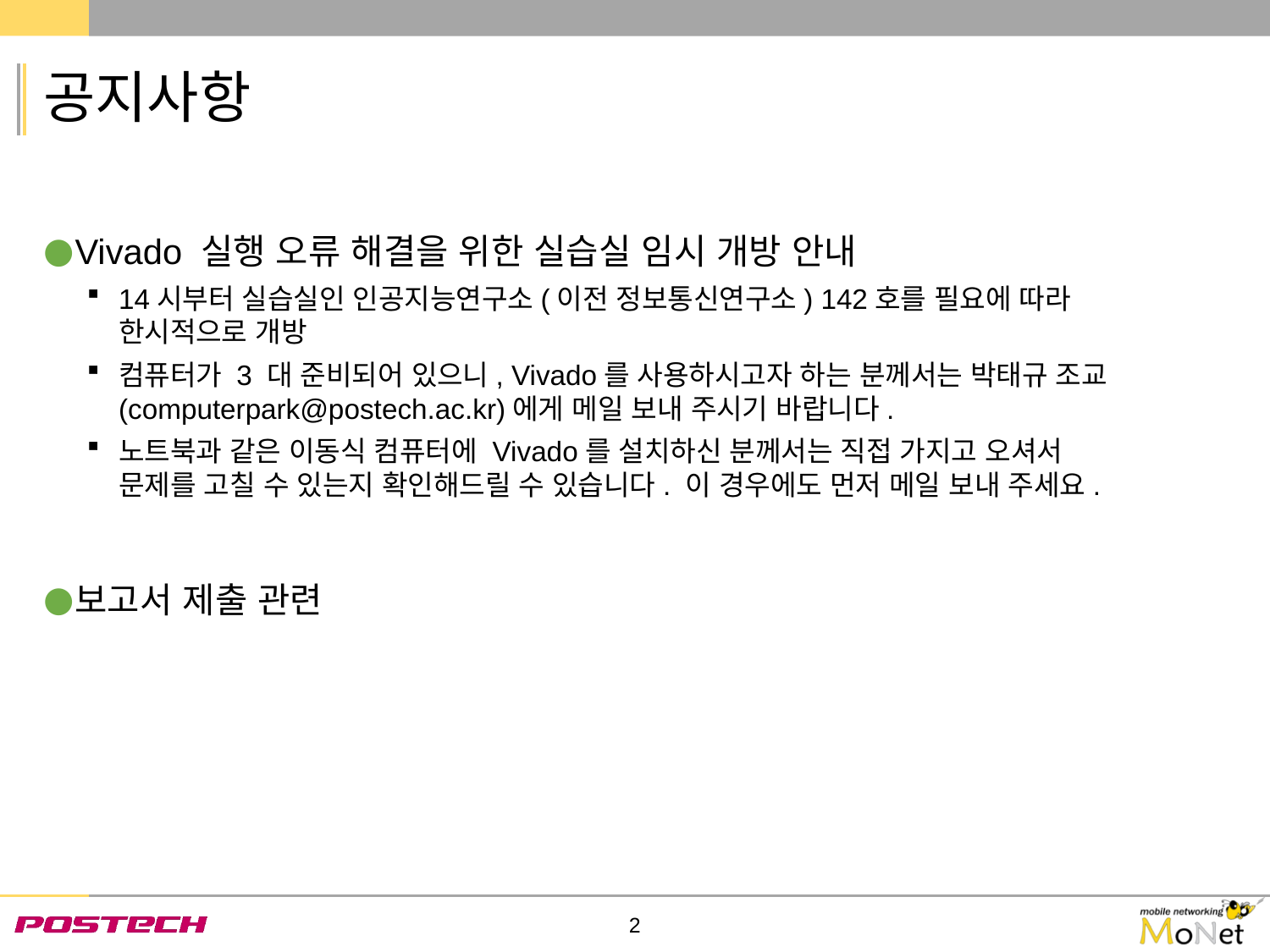

# 공지사항

Vivado 실행 오류 해결을 위한 실습실 임시 개방 안내
14시부터 실습실인 인공지능연구소(이전 정보통신연구소) 142호를 필요에 따라
한시적으로 개방
컴퓨터가 3 대 준비되어 있으니, Vivado를 사용하시고자 하는 분께서는 박태규 조교(computerpark@postech.ac.kr)에게 메일 보내 주시기 바랍니다.
노트북과 같은 이동식 컴퓨터에 Vivado를 설치하신 분께서는 직접 가지고 오셔서
문제를 고칠 수 있는지 확인해드릴 수 있습니다. 이 경우에도 먼저 메일 보내 주세요.

보고서 제출 관련